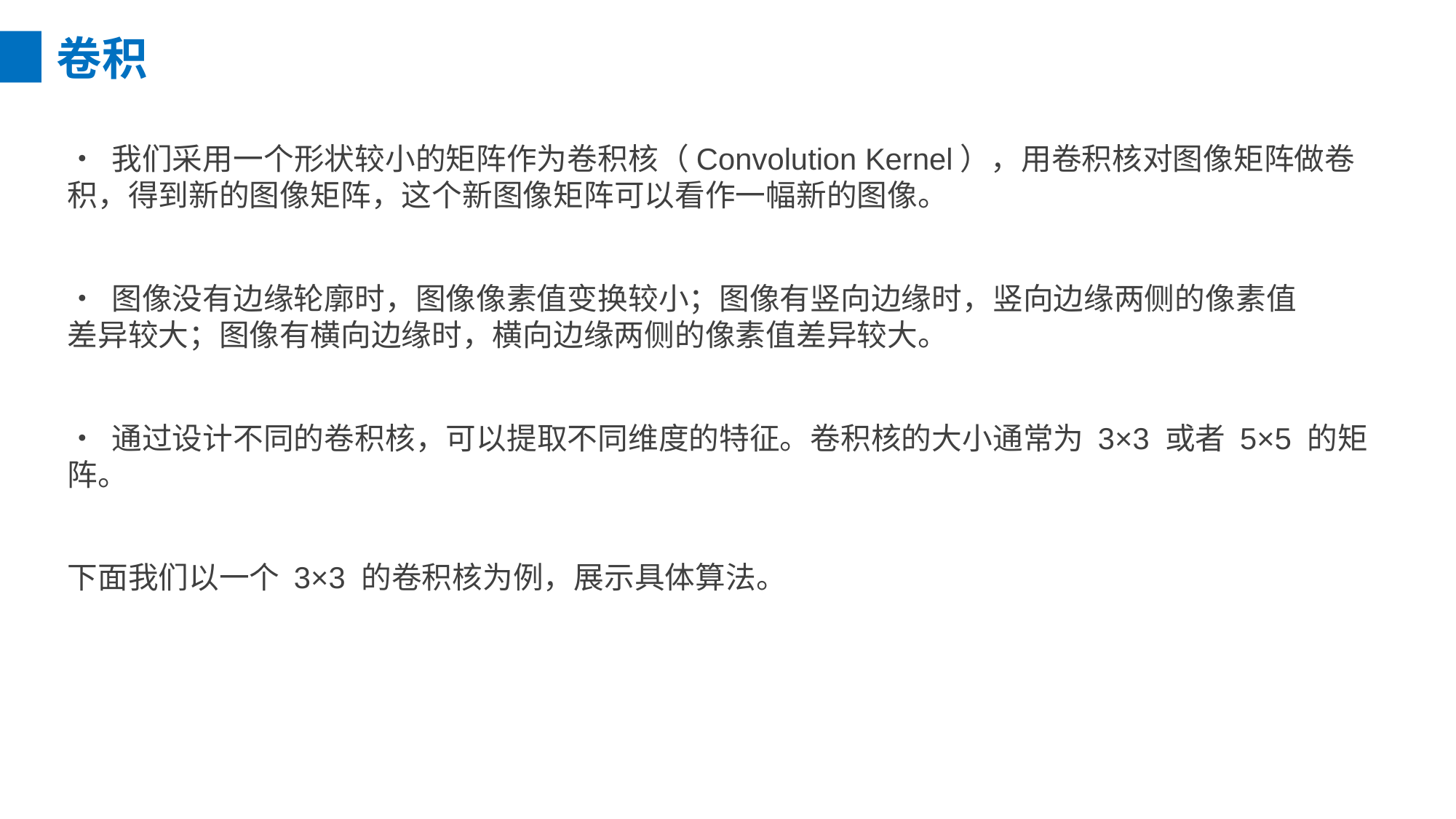

卷积
• 我们采用一个形状较小的矩阵作为卷积核（Convolution Kernel），用卷积核对图像矩阵做卷积，得到新的图像矩阵，这个新图像矩阵可以看作一幅新的图像。

• 图像没有边缘轮廓时，图像像素值变换较小；图像有竖向边缘时，竖向边缘两侧的像素值
差异较大；图像有横向边缘时，横向边缘两侧的像素值差异较大。

• 通过设计不同的卷积核，可以提取不同维度的特征。卷积核的大小通常为 3×3 或者 5×5 的矩阵。

下面我们以一个 3×3 的卷积核为例，展示具体算法。